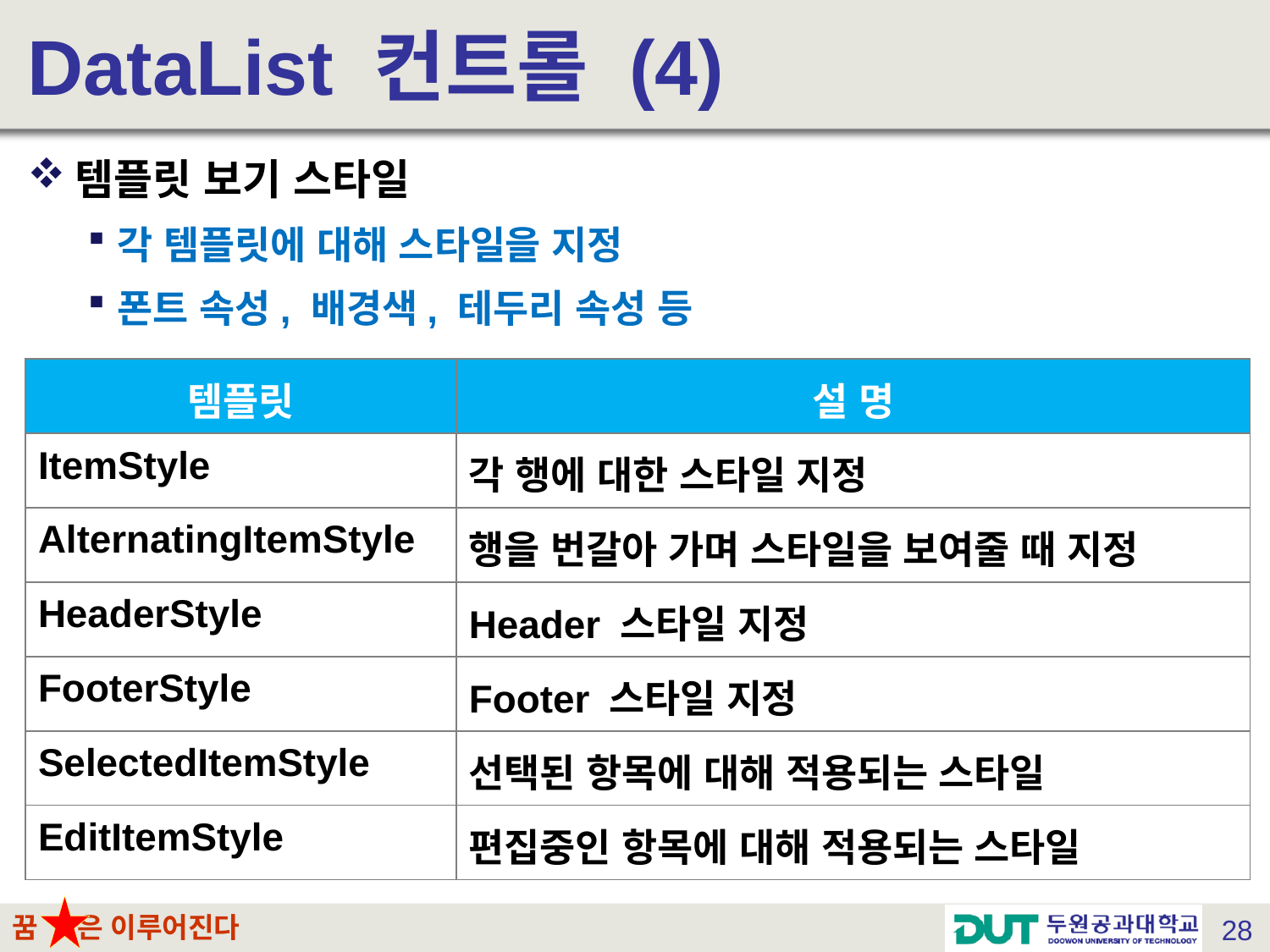

# DataList 컨트롤 (4)
템플릿 보기 스타일
각 템플릿에 대해 스타일을 지정
폰트 속성, 배경색, 테두리 속성 등
| 템플릿 | 설 명 |
| --- | --- |
| ItemStyle | 각 행에 대한 스타일 지정 |
| AlternatingItemStyle | 행을 번갈아 가며 스타일을 보여줄 때 지정 |
| HeaderStyle | Header 스타일 지정 |
| FooterStyle | Footer 스타일 지정 |
| SelectedItemStyle | 선택된 항목에 대해 적용되는 스타일 |
| EditItemStyle | 편집중인 항목에 대해 적용되는 스타일 |